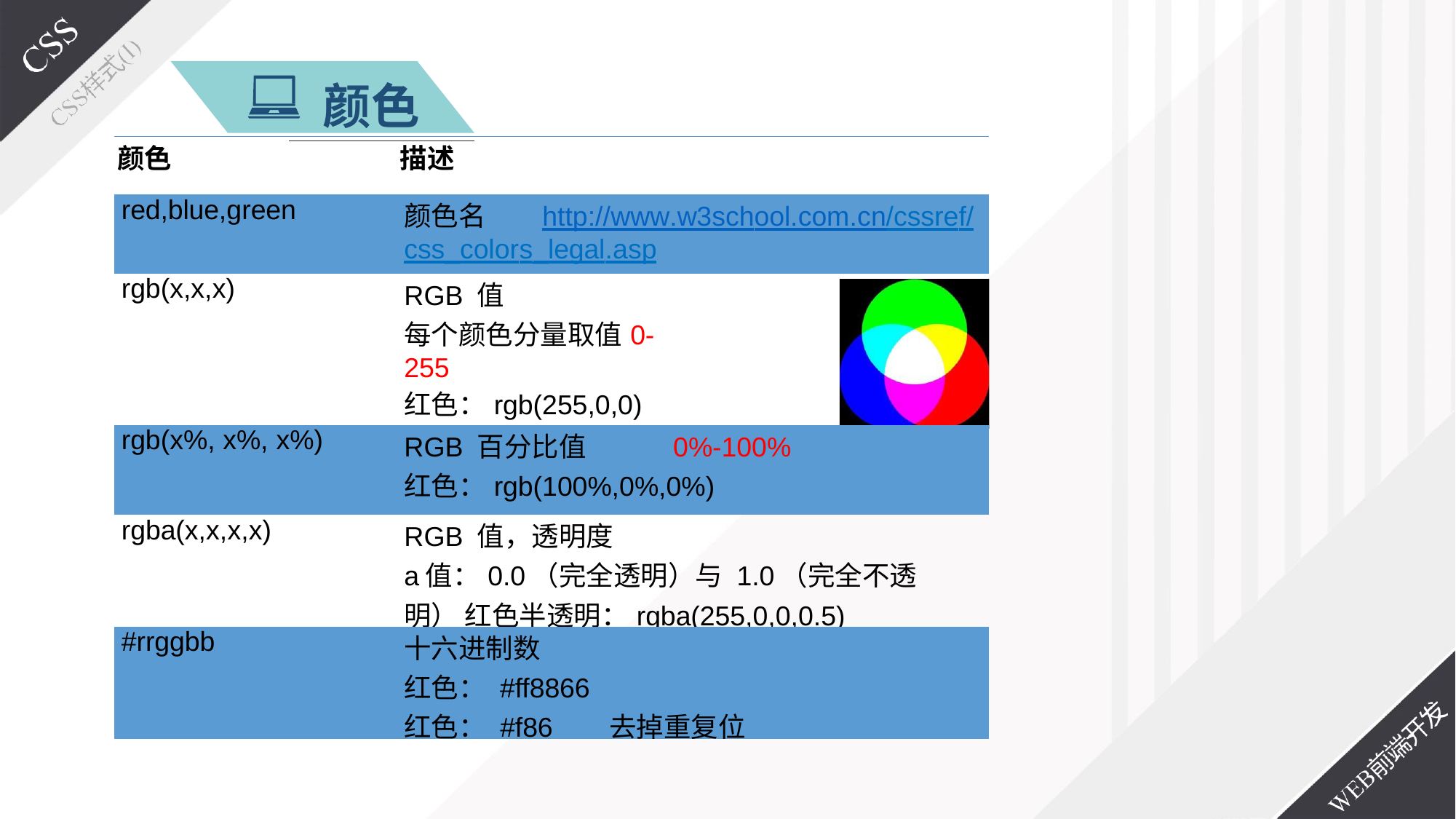

颜色

| 颜色 | 描述 |
| --- | --- |
| red,blue,green | 颜色名 http://www.w3school.com.cn/cssref/css\_colors\_legal.asp |
| rgb(x,x,x) | RGB 值 每个颜色分量取值0-255 红色：rgb(255,0,0) 灰色：rgb(66,66,66) |
| rgb(x%, x%, x%) | RGB 百分比值 0%-100% 红色：rgb(100%,0%,0%) |
| rgba(x,x,x,x) | RGB 值，透明度 a值：0.0（完全透明）与 1.0（完全不透明） 红色半透明：rgba(255,0,0,0.5) |
| #rrggbb | 十六进制数 红色： #ff8866 红色： #f86 去掉重复位 |